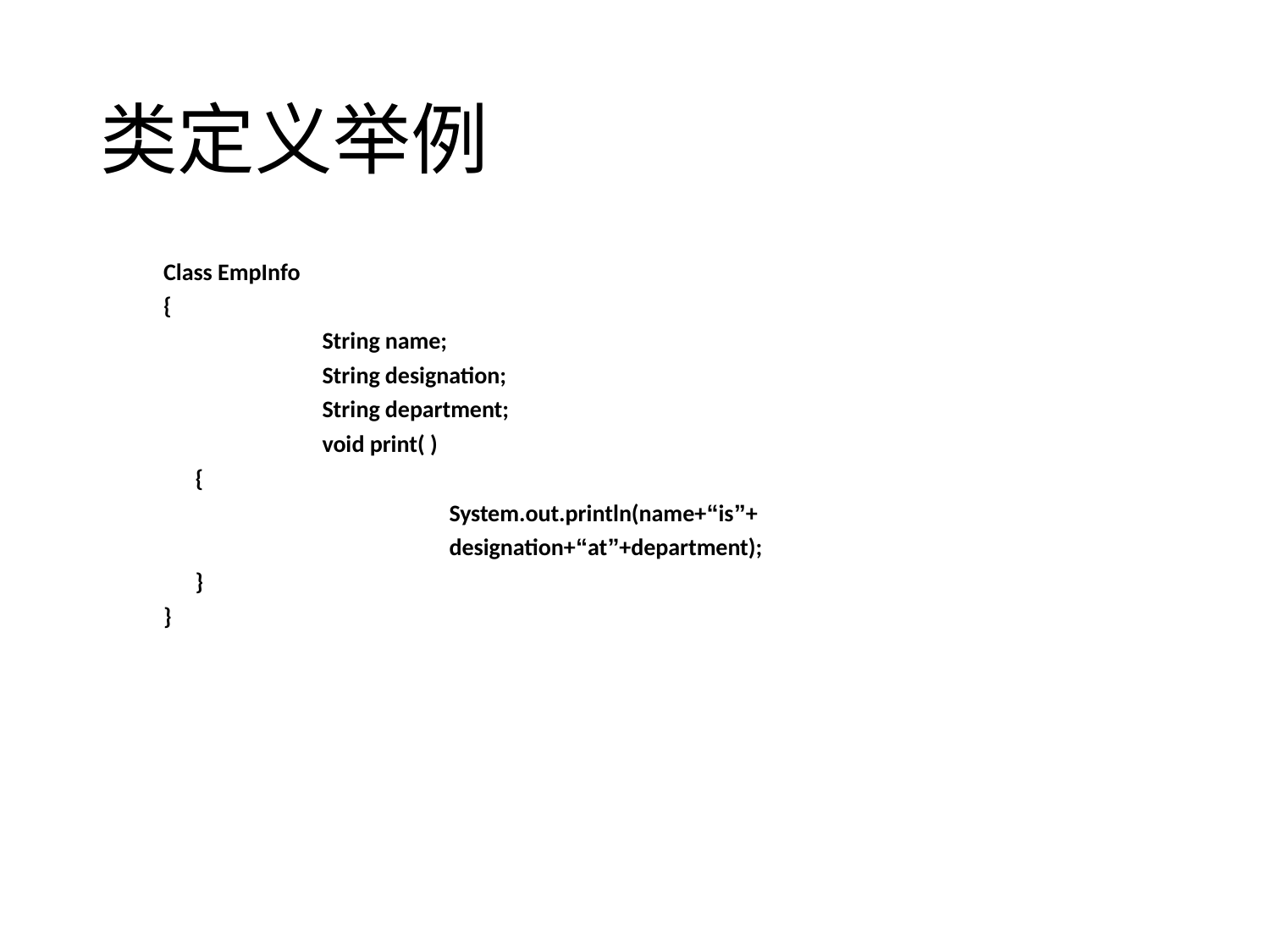

# 类定义举例
Class EmpInfo
{
		String name;
		String designation;
		String department;
		void print( )
	{
			System.out.println(name+“is”+
			designation+“at”+department);
	}
}